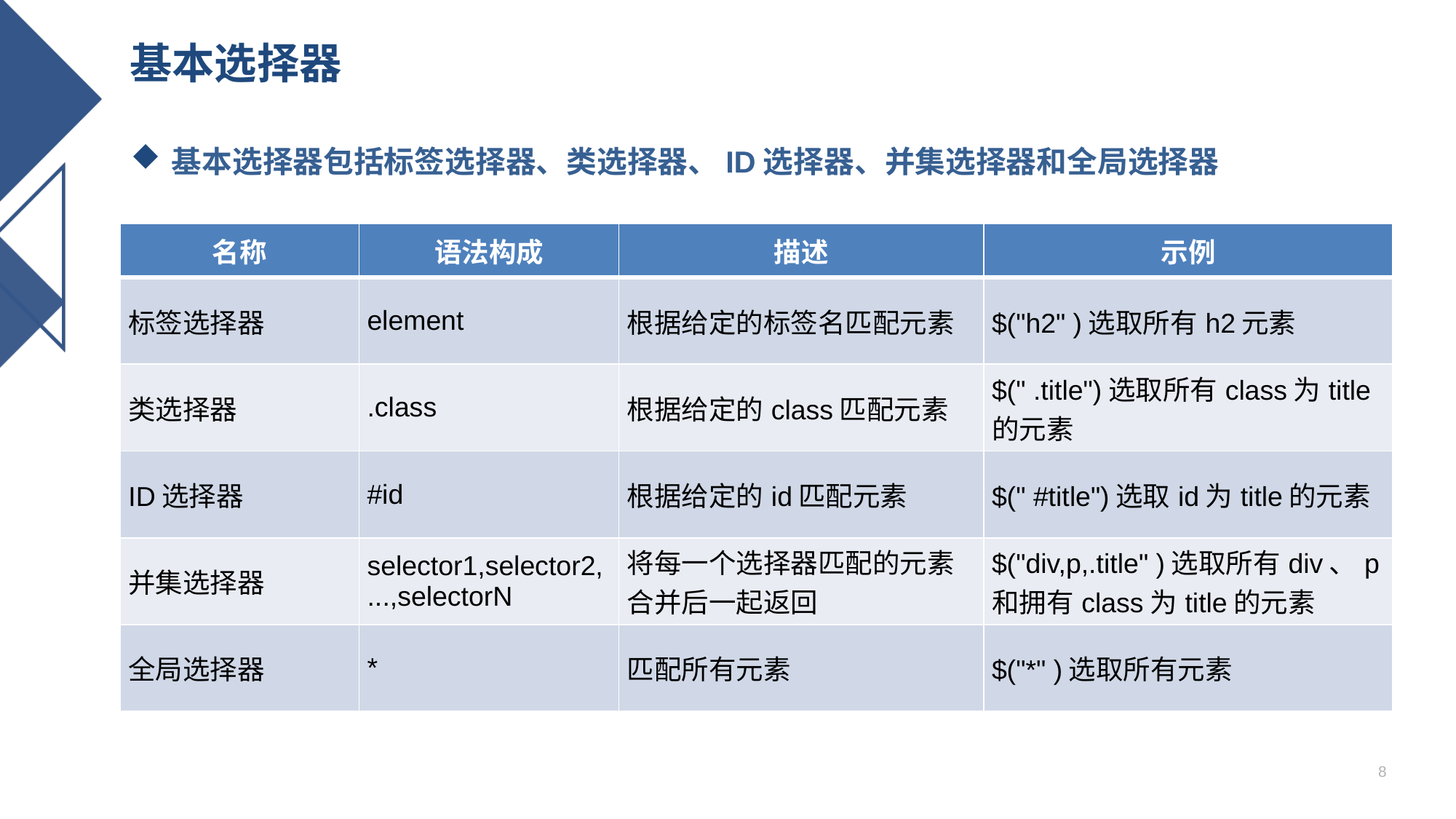

# 基本选择器
基本选择器包括标签选择器、类选择器、ID选择器、并集选择器和全局选择器
| 名称 | 语法构成 | 描述 | 示例 |
| --- | --- | --- | --- |
| 标签选择器 | element | 根据给定的标签名匹配元素 | $("h2" )选取所有h2元素 |
| 类选择器 | .class | 根据给定的class匹配元素 | $(" .title")选取所有class为title的元素 |
| ID选择器 | #id | 根据给定的id匹配元素 | $(" #title")选取id为title的元素 |
| 并集选择器 | selector1,selector2,...,selectorN | 将每一个选择器匹配的元素合并后一起返回 | $("div,p,.title" )选取所有div、p和拥有class为title的元素 |
| 全局选择器 | \* | 匹配所有元素 | $("\*" )选取所有元素 |
8